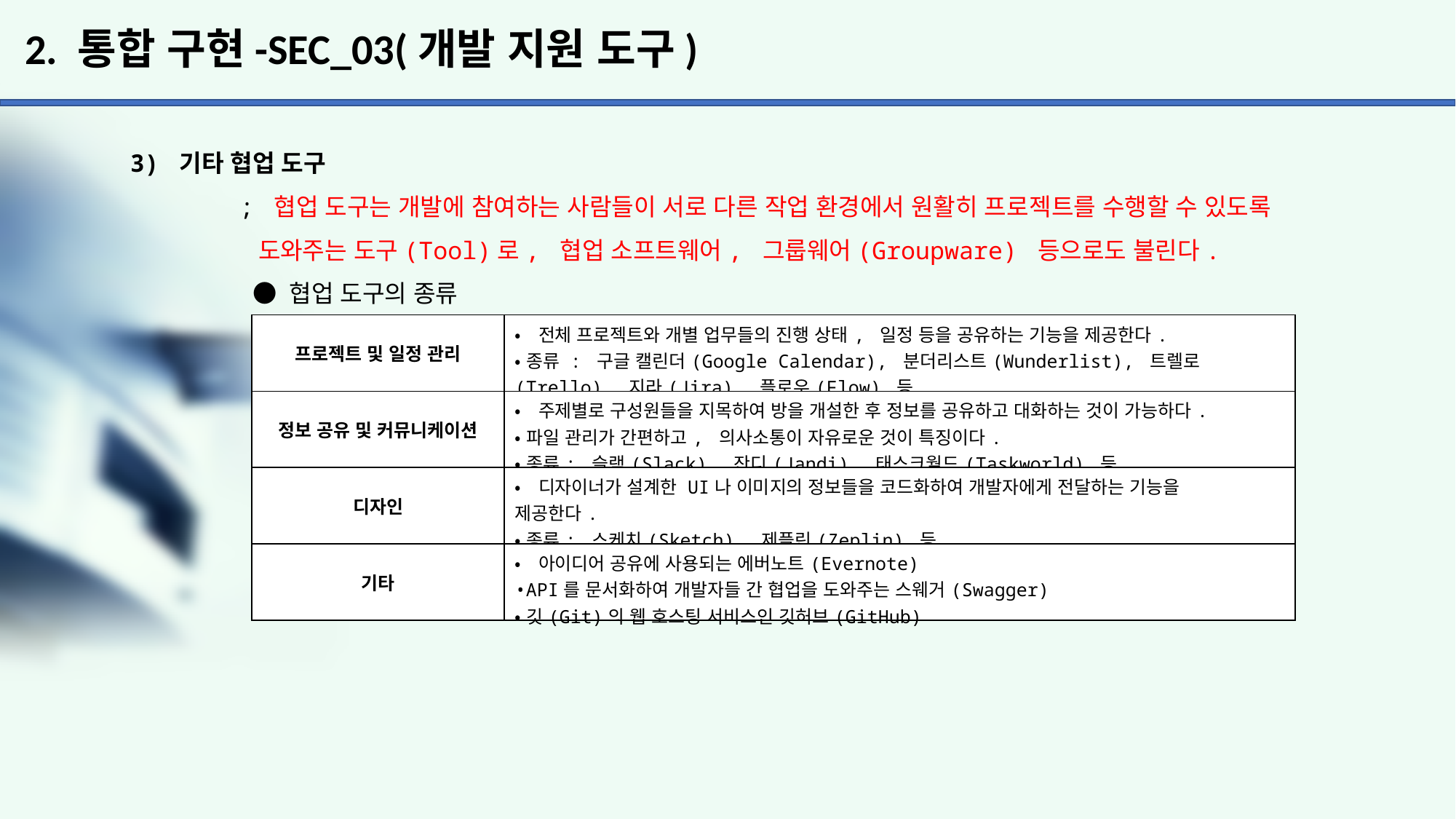

# 2. 통합 구현-SEC_03(개발 지원 도구)
3) 기타 협업 도구
	; 협업 도구는 개발에 참여하는 사람들이 서로 다른 작업 환경에서 원활히 프로젝트를 수행할 수 있도록
	  도와주는 도구(Tool)로, 협업 소프트웨어, 그룹웨어(Groupware) 등으로도 불린다.
	  ● 협업 도구의 종류
| 프로젝트 및 일정 관리 | •전체 프로젝트와 개별 업무들의 진행 상태, 일정 등을 공유하는 기능을 제공한다. •종류 : 구글 캘린더(Google Calendar), 분더리스트(Wunderlist), 트렐로(Trello), 지라(Jira), 플로우(Flow) 등 |
| --- | --- |
| 정보 공유 및 커뮤니케이션 | •주제별로 구성원들을 지목하여 방을 개설한 후 정보를 공유하고 대화하는 것이 가능하다. •파일 관리가 간편하고, 의사소통이 자유로운 것이 특징이다. •종류: 슬랙(Slack), 잔디(Jandi), 태스크월드(Taskworld) 등 |
| 디자인 | •디자이너가 설계한 UI나 이미지의 정보들을 코드화하여 개발자에게 전달하는 기능을 제공한다. •종류: 스케치(Sketch), 제플린(Zeplin) 등 |
| 기타 | •아이디어 공유에 사용되는 에버노트(Evernote) •API를 문서화하여 개발자들 간 협업을 도와주는 스웨거(Swagger) •깃(Git)의 웹 호스팅 서비스인 깃허브(GitHub) |